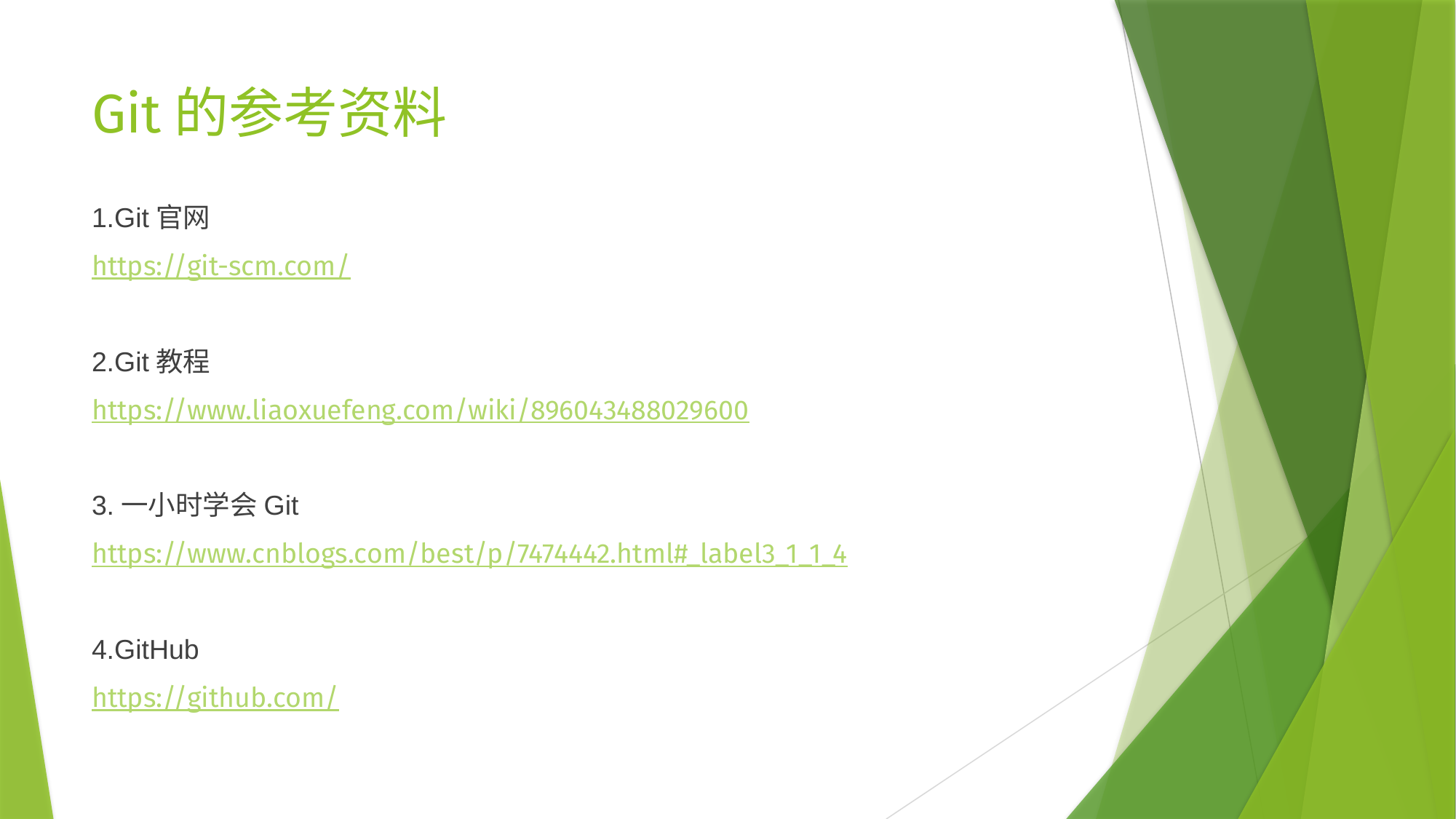

# Git的参考资料
1.Git官网
https://git-scm.com/

2.Git教程
https://www.liaoxuefeng.com/wiki/896043488029600

3.一小时学会Git
https://www.cnblogs.com/best/p/7474442.html#_label3_1_1_4

4.GitHub
https://github.com/